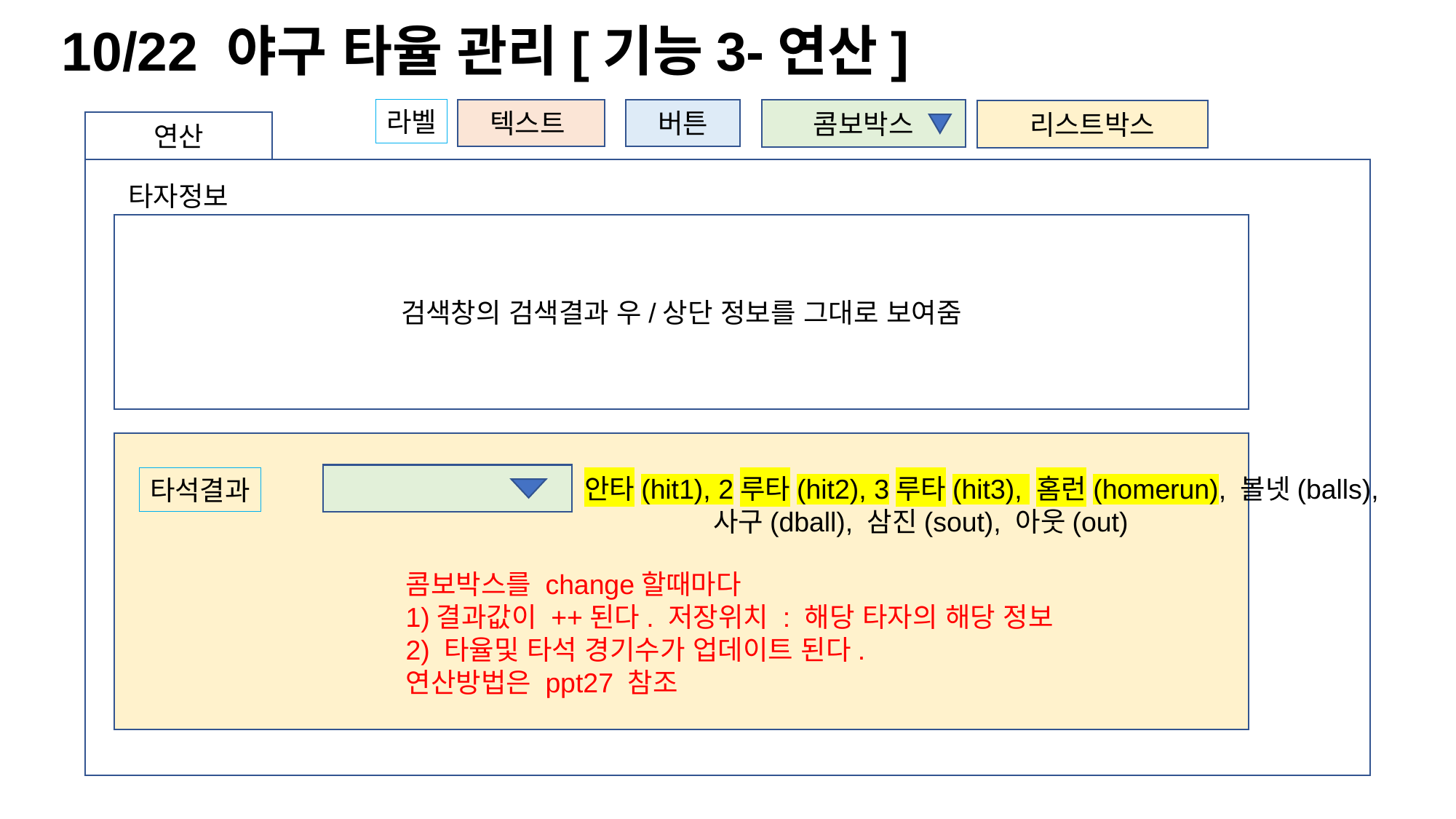

10/22 야구 타율 관리[기능3-연산]
라벨
텍스트
버튼
콤보박스
리스트박스
연산

타자정보
검색창의 검색결과 우/상단 정보를 그대로 보여줌

안타(hit1), 2루타(hit2), 3루타(hit3), 홈런(homerun), 볼넷(balls),
                사구(dball), 삼진(sout), 아웃(out)
타석결과

콤보박스를 change할때마다
1)결과값이 ++된다. 저장위치 : 해당 타자의 해당 정보
2) 타율및 타석 경기수가 업데이트 된다.
연산방법은 ppt27 참조